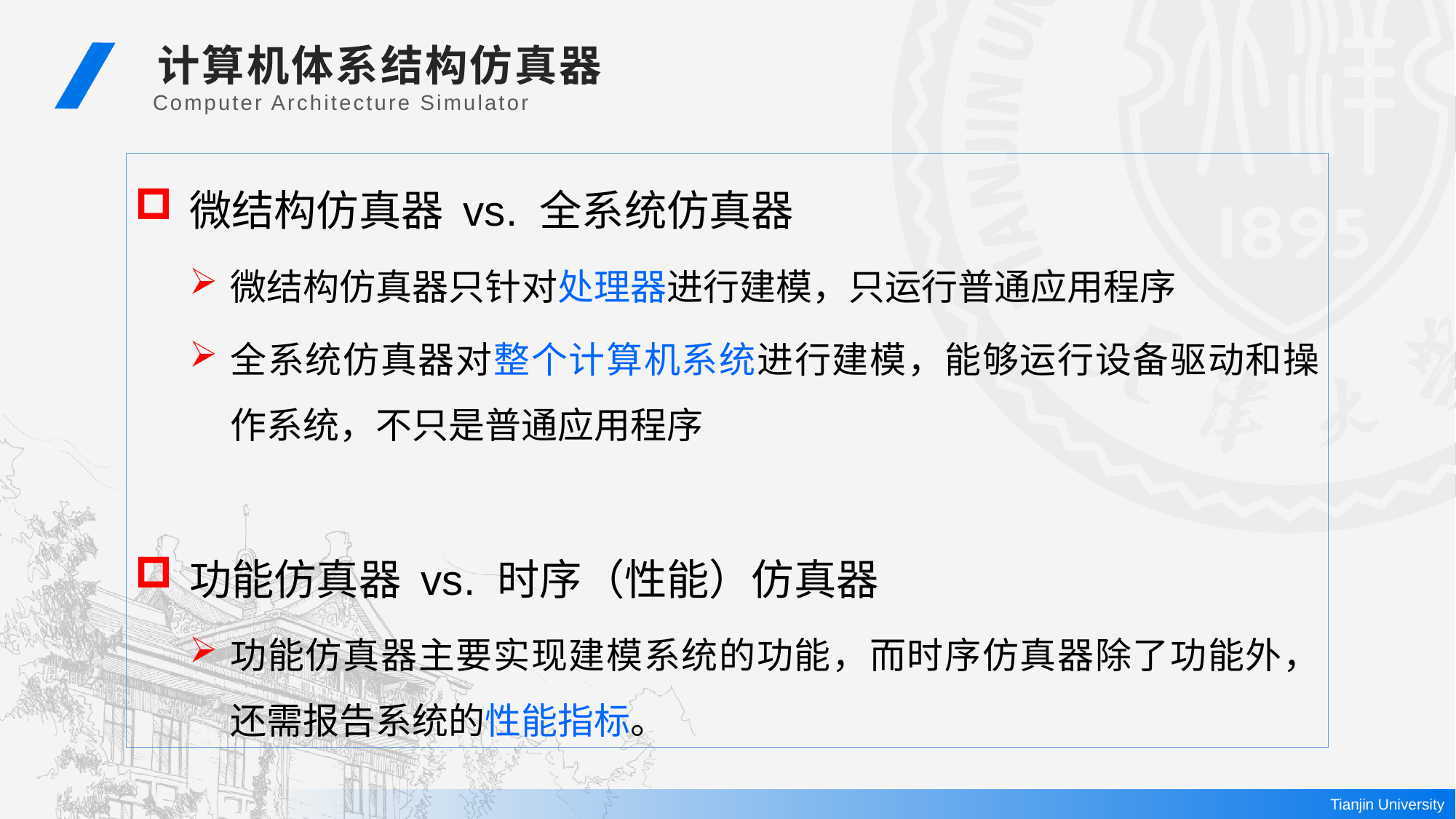

计算机体系结构仿真器
   Computer Architecture Simulator
微结构仿真器 vs. 全系统仿真器
微结构仿真器只针对处理器进行建模，只运行普通应用程序
全系统仿真器对整个计算机系统进行建模，能够运行设备驱动和操作系统，不只是普通应用程序

功能仿真器 vs. 时序（性能）仿真器
功能仿真器主要实现建模系统的功能，而时序仿真器除了功能外，还需报告系统的性能指标。